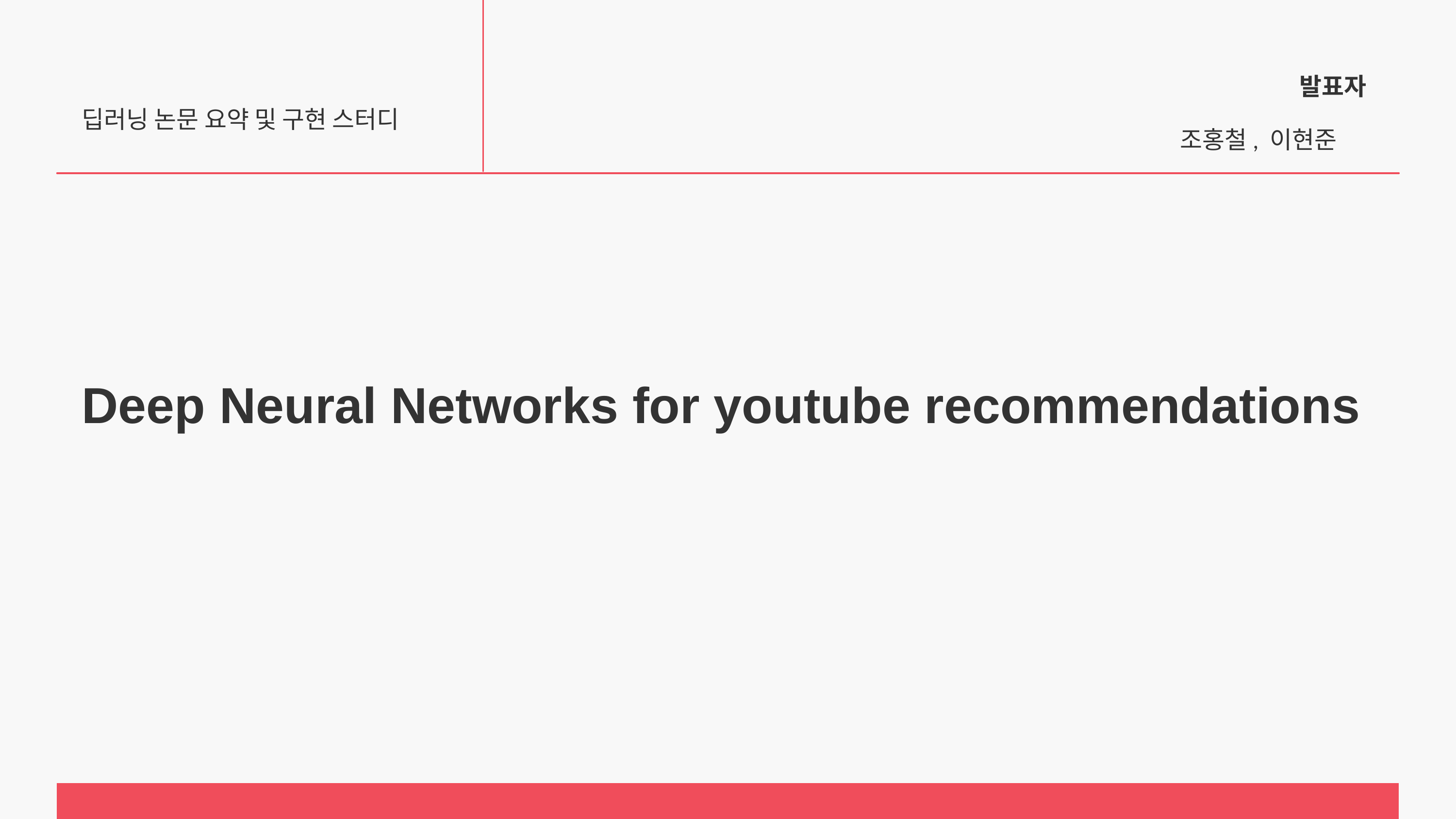

발표자
딥러닝 논문 요약 및 구현 스터디
조홍철, 이현준

Deep Neural Networks for youtube recommendations